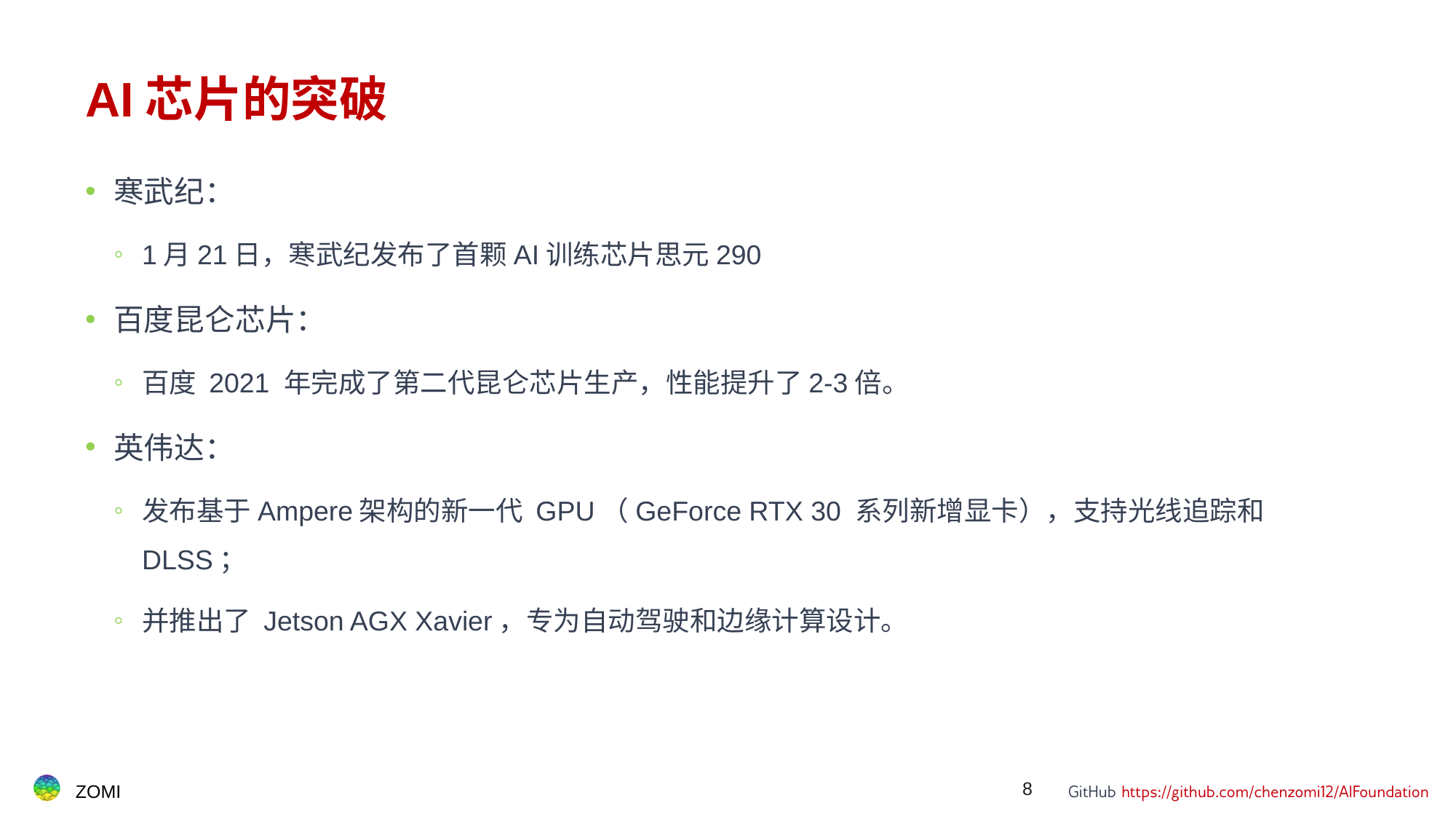

# AI芯片的突破
寒武纪：
1月21日，寒武纪发布了首颗AI训练芯片思元290
百度昆仑芯片：
百度 2021 年完成了第二代昆仑芯片生产，性能提升了2-3倍。
英伟达：
发布基于Ampere架构的新一代 GPU（GeForce RTX 30 系列新增显卡），支持光线追踪和 DLSS；
并推出了 Jetson AGX Xavier，专为自动驾驶和边缘计算设计。